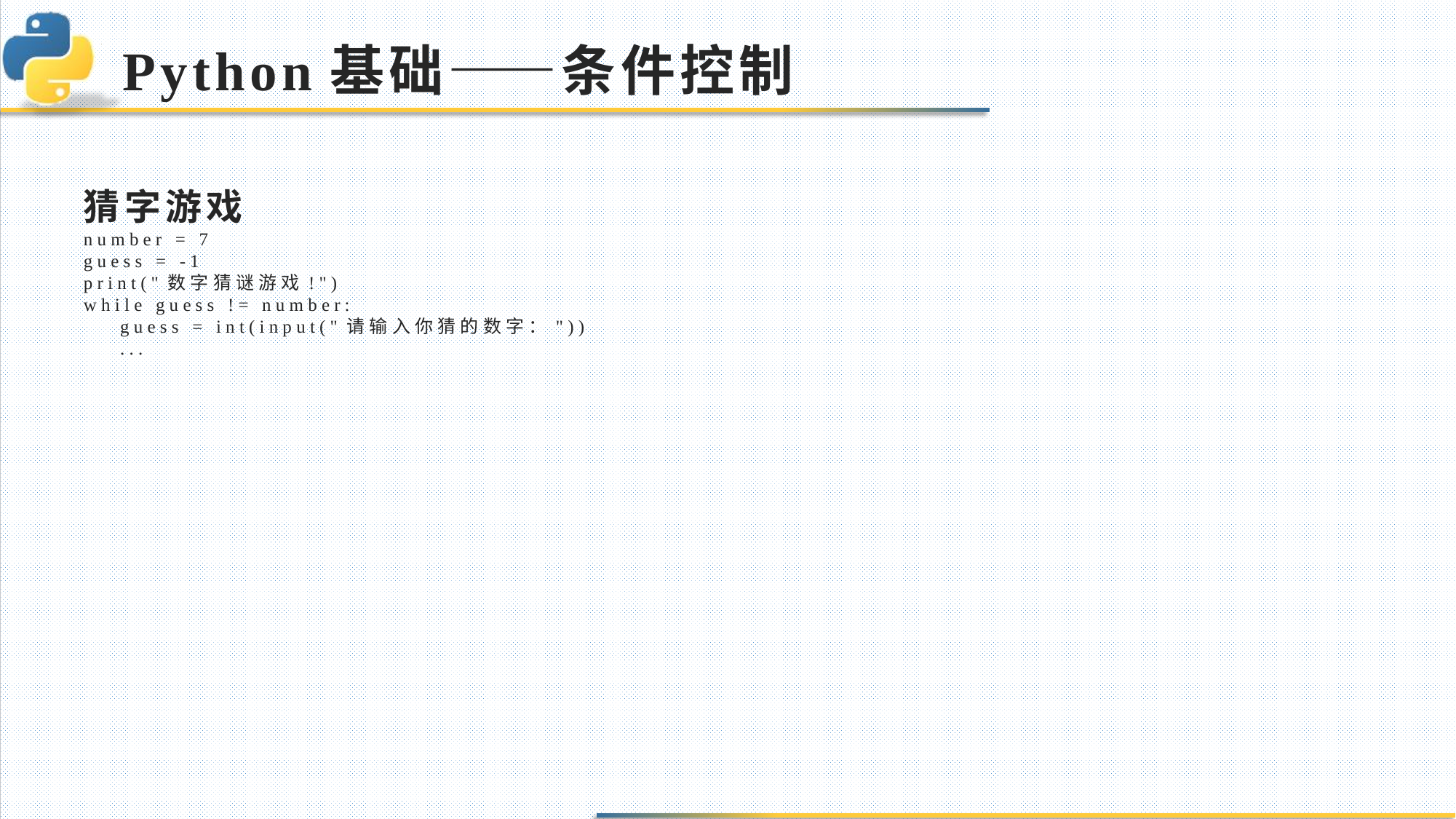

# Python基础——条件控制
猜字游戏
number = 7
guess = -1
print("数字猜谜游戏!")
while guess != number:
    guess = int(input("请输入你猜的数字："))
    ...